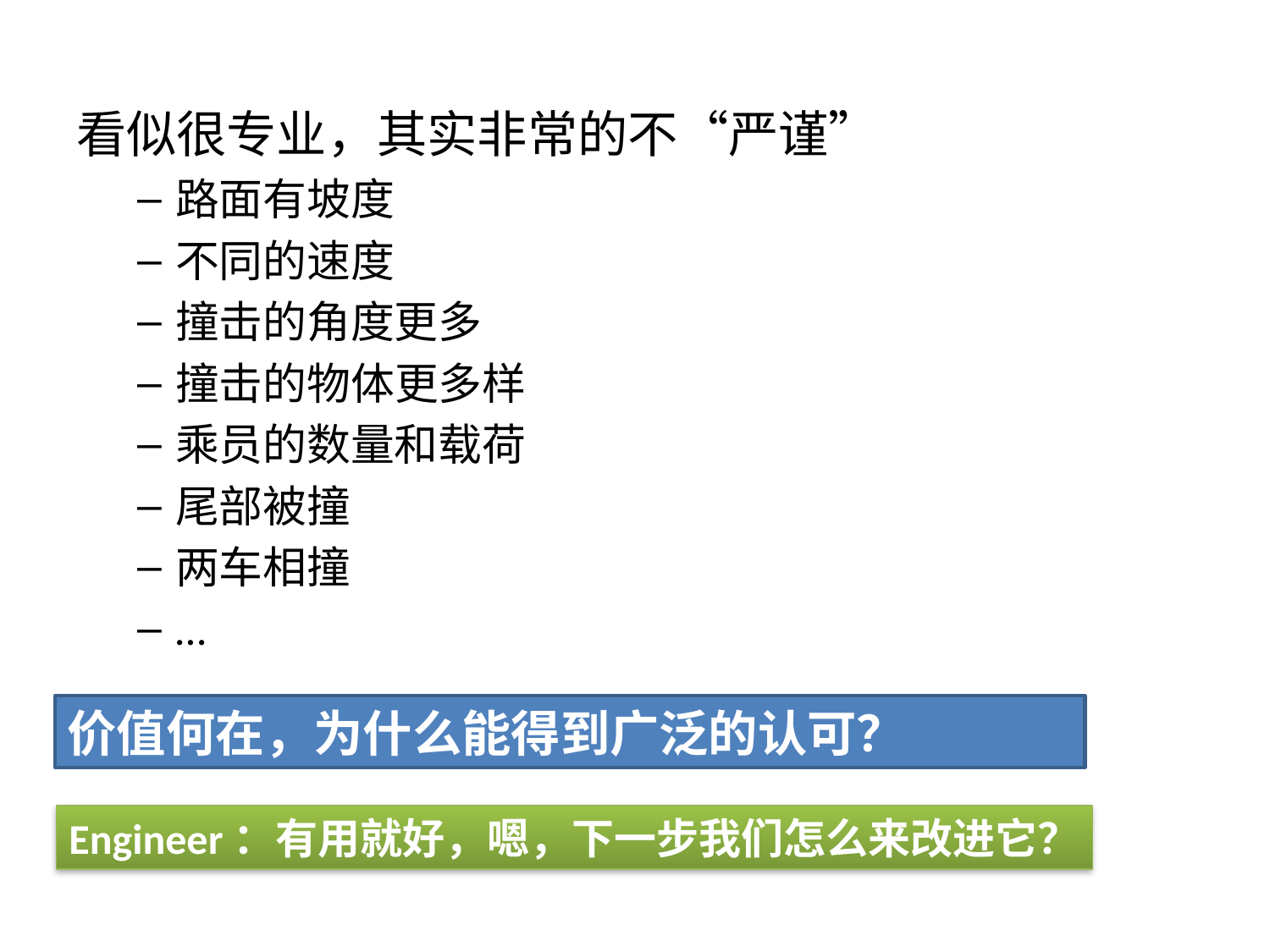

看似很专业，其实非常的不“严谨”
路面有坡度
不同的速度
撞击的角度更多
撞击的物体更多样
乘员的数量和载荷
尾部被撞
两车相撞
…
价值何在，为什么能得到广泛的认可？
Engineer：有用就好，嗯，下一步我们怎么来改进它？